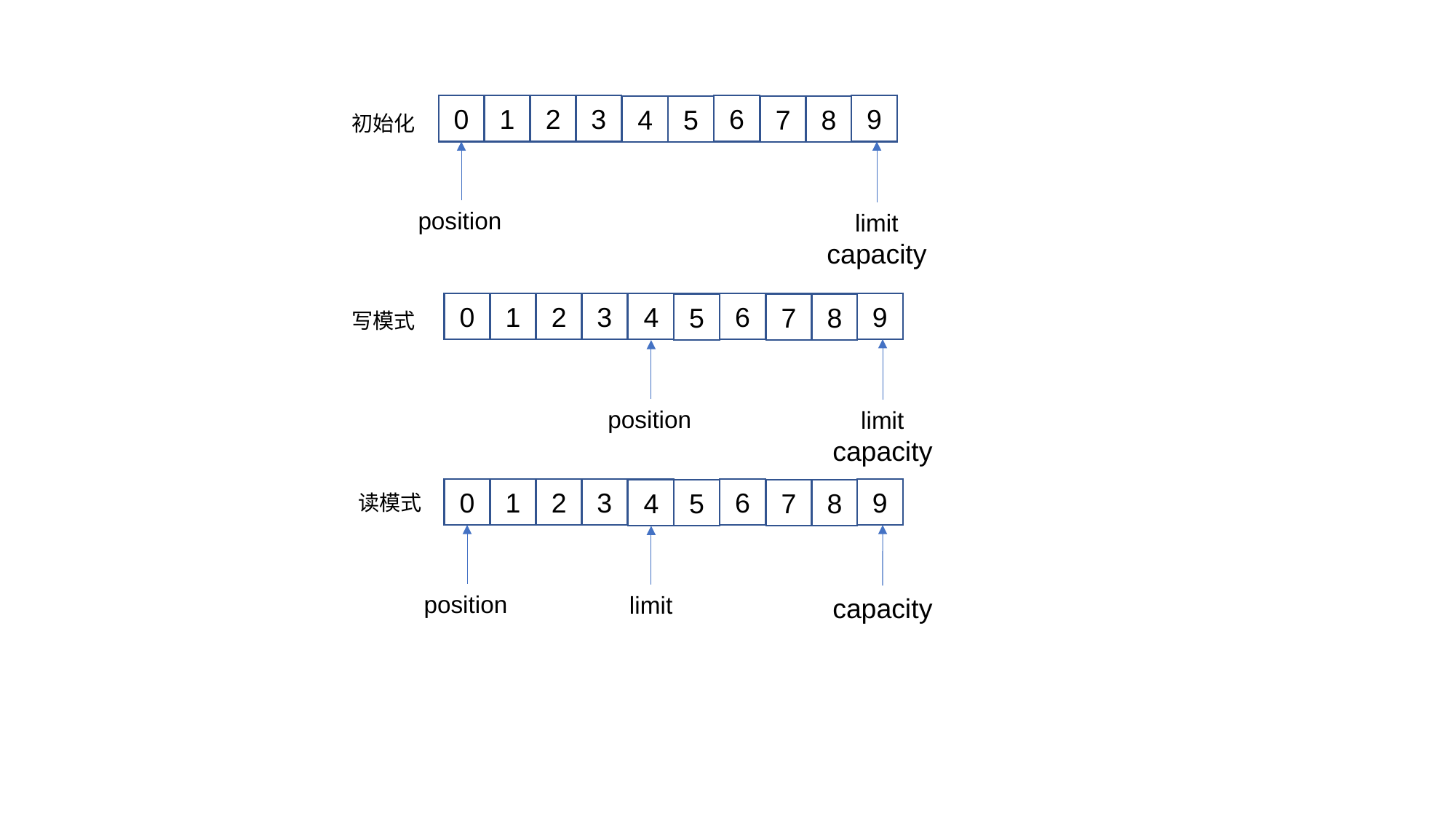

3
6
9
0
1
2
4
5
7
8
limit
capacity
position
初始化
3
6
9
0
1
2
4
5
7
8
写模式
limit
capacity
position
3
6
9
0
1
2
4
5
7
8
读模式
capacity
position
limit